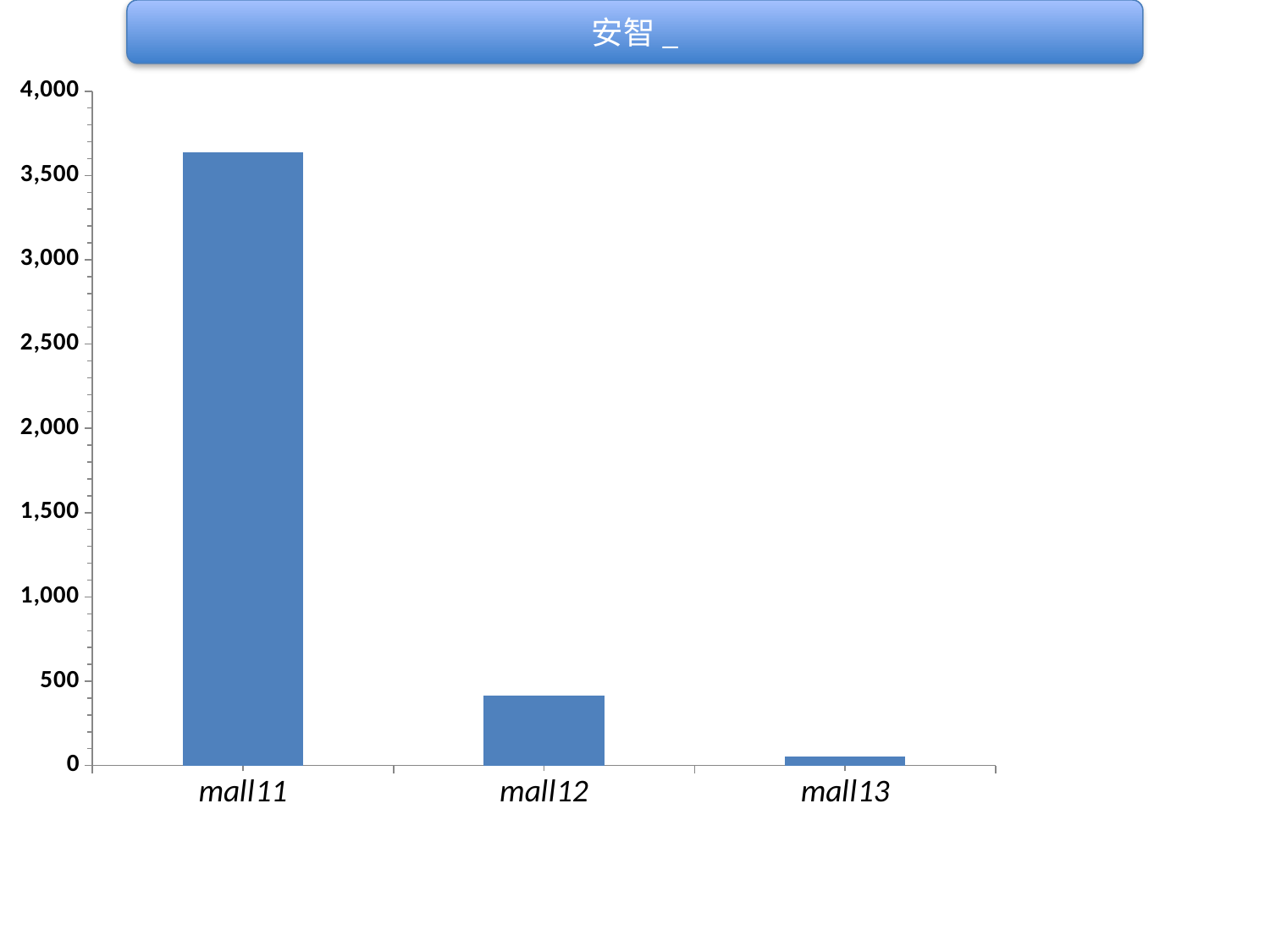

安智_

### Chart

| Category | uv |
|---|---|
| mall11 | 3637.0 |
| mall12 | 415.0 |
| mall13 | 52.0 |